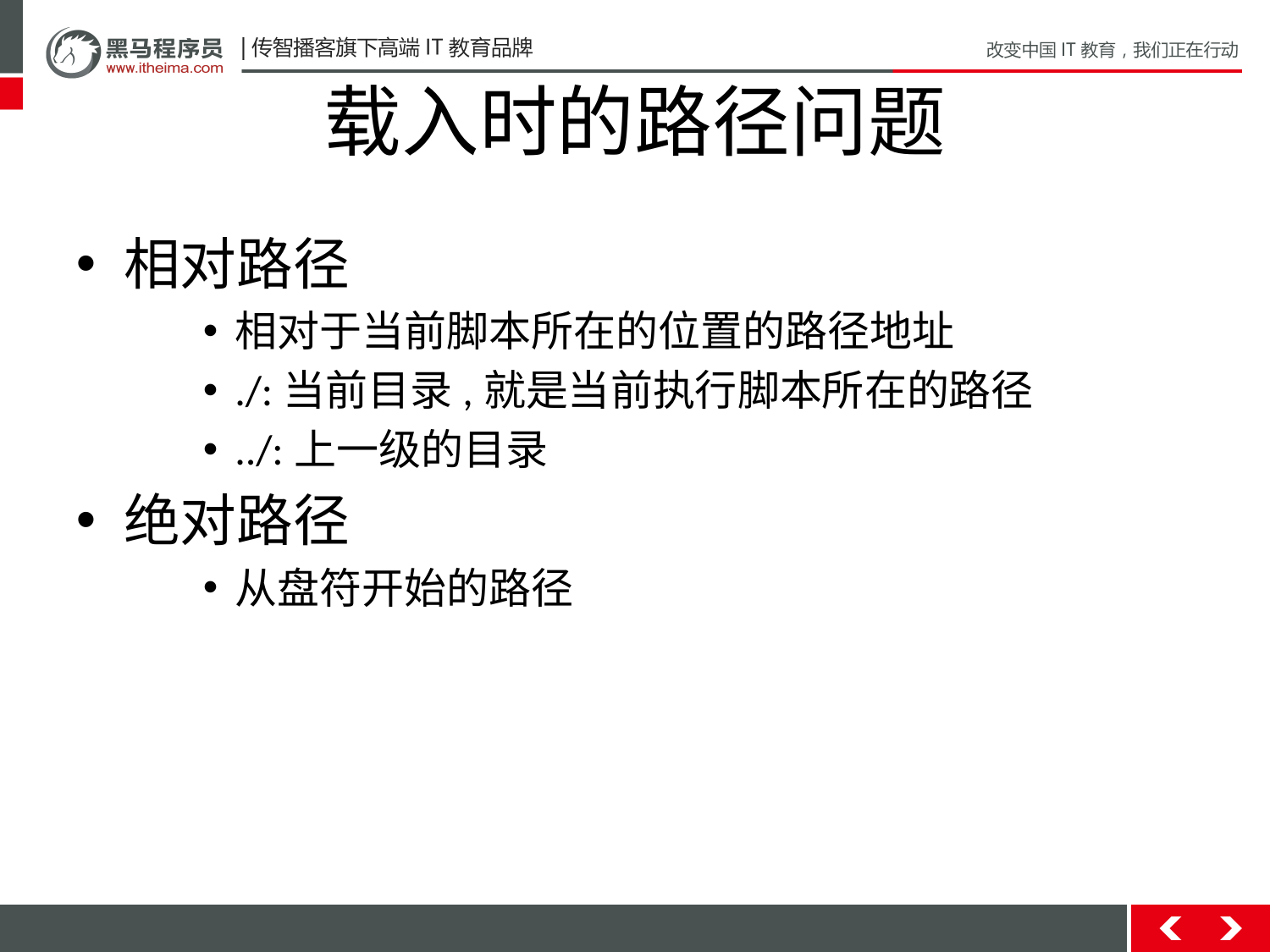

# 载入时的路径问题
相对路径
相对于当前脚本所在的位置的路径地址
./:当前目录,就是当前执行脚本所在的路径
../:上一级的目录
绝对路径
从盘符开始的路径